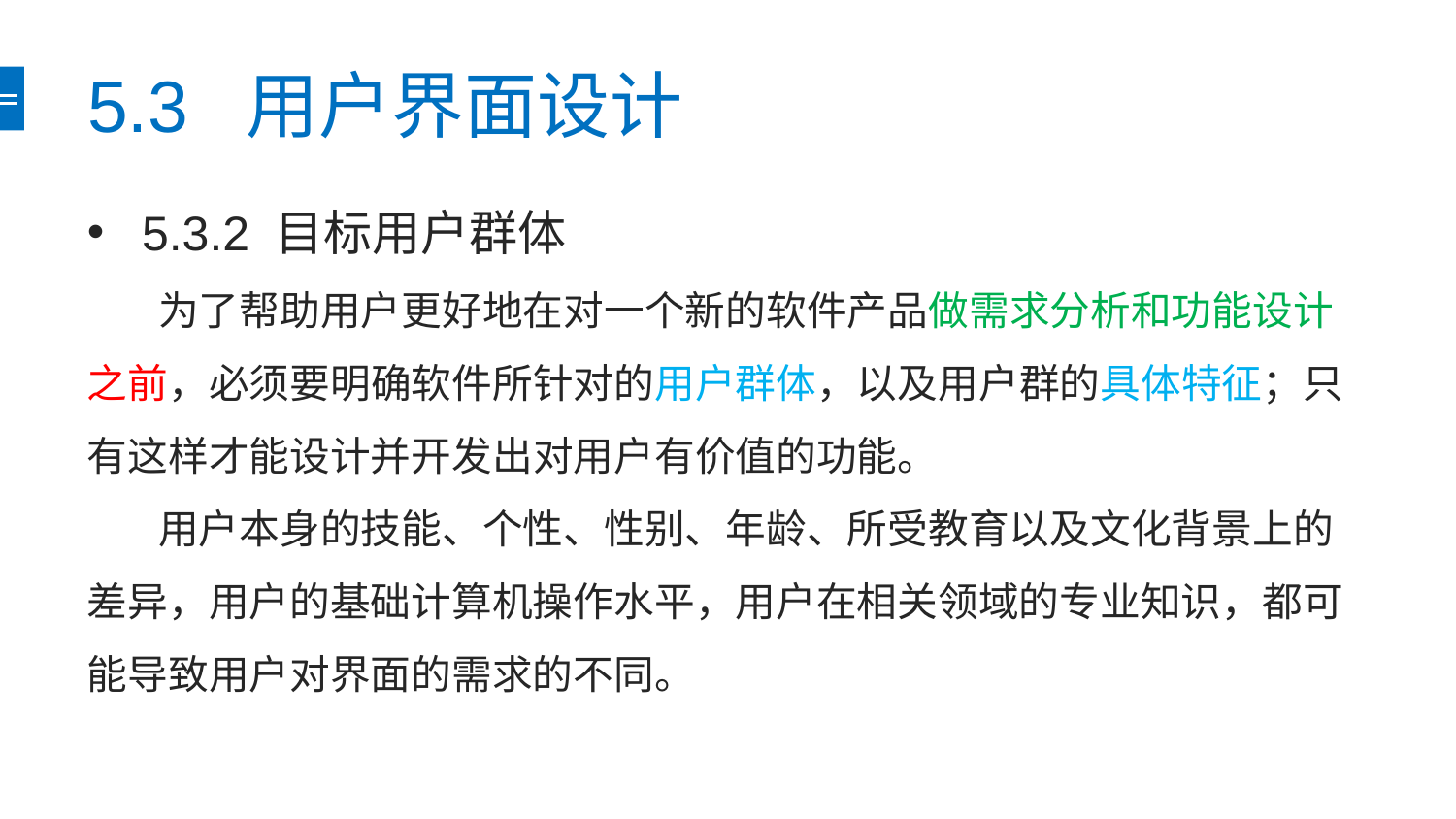

# 5.3  用户界面设计
5.3.2 目标用户群体
为了帮助用户更好地在对一个新的软件产品做需求分析和功能设计之前，必须要明确软件所针对的用户群体，以及用户群的具体特征；只有这样才能设计并开发出对用户有价值的功能。
用户本身的技能、个性、性别、年龄、所受教育以及文化背景上的差异，用户的基础计算机操作水平，用户在相关领域的专业知识，都可能导致用户对界面的需求的不同。